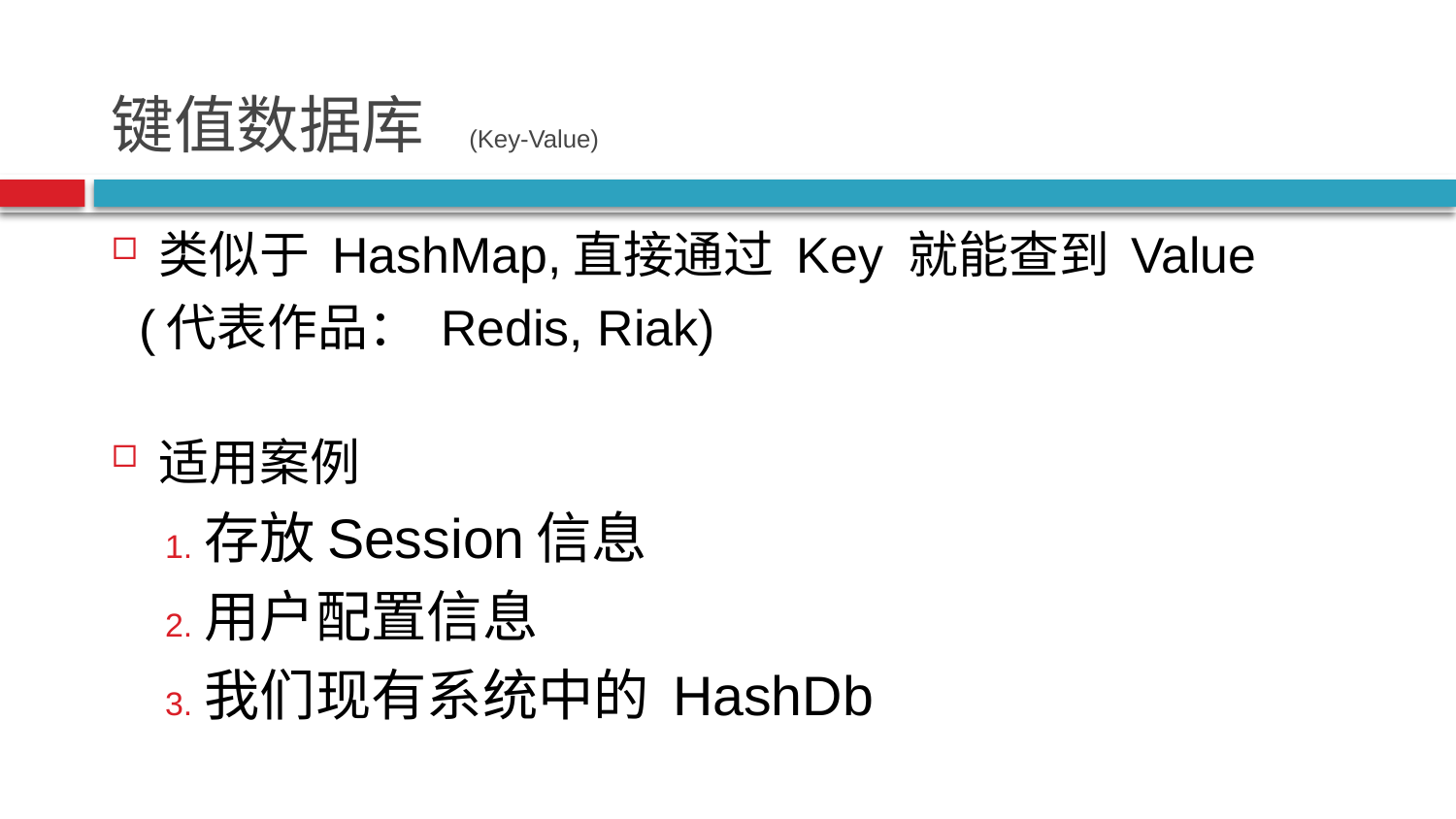

# 键值数据库 (Key-Value)
类似于 HashMap,直接通过 Key 就能查到 Value
  (代表作品： Redis, Riak)

适用案例
存放Session信息
用户配置信息
我们现有系统中的 HashDb